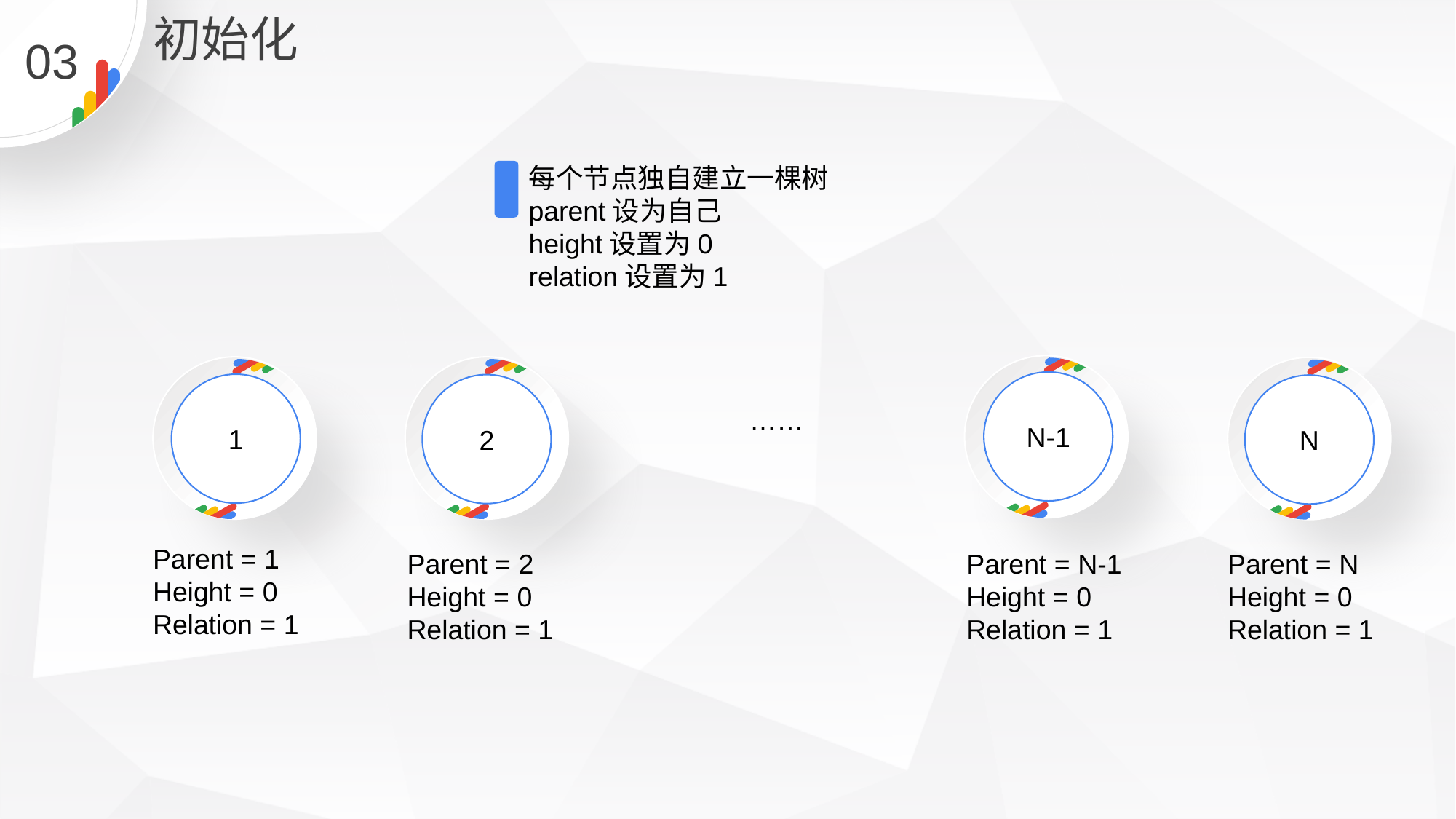

初始化
03
每个节点独自建立一棵树
parent设为自己
height设置为0
relation设置为1

N-1
1
2
N
……
Parent = 1
Height = 0
Relation = 1
Parent = 2
Height = 0
Relation = 1
Parent = N-1
Height = 0
Relation = 1
Parent = N
Height = 0
Relation = 1